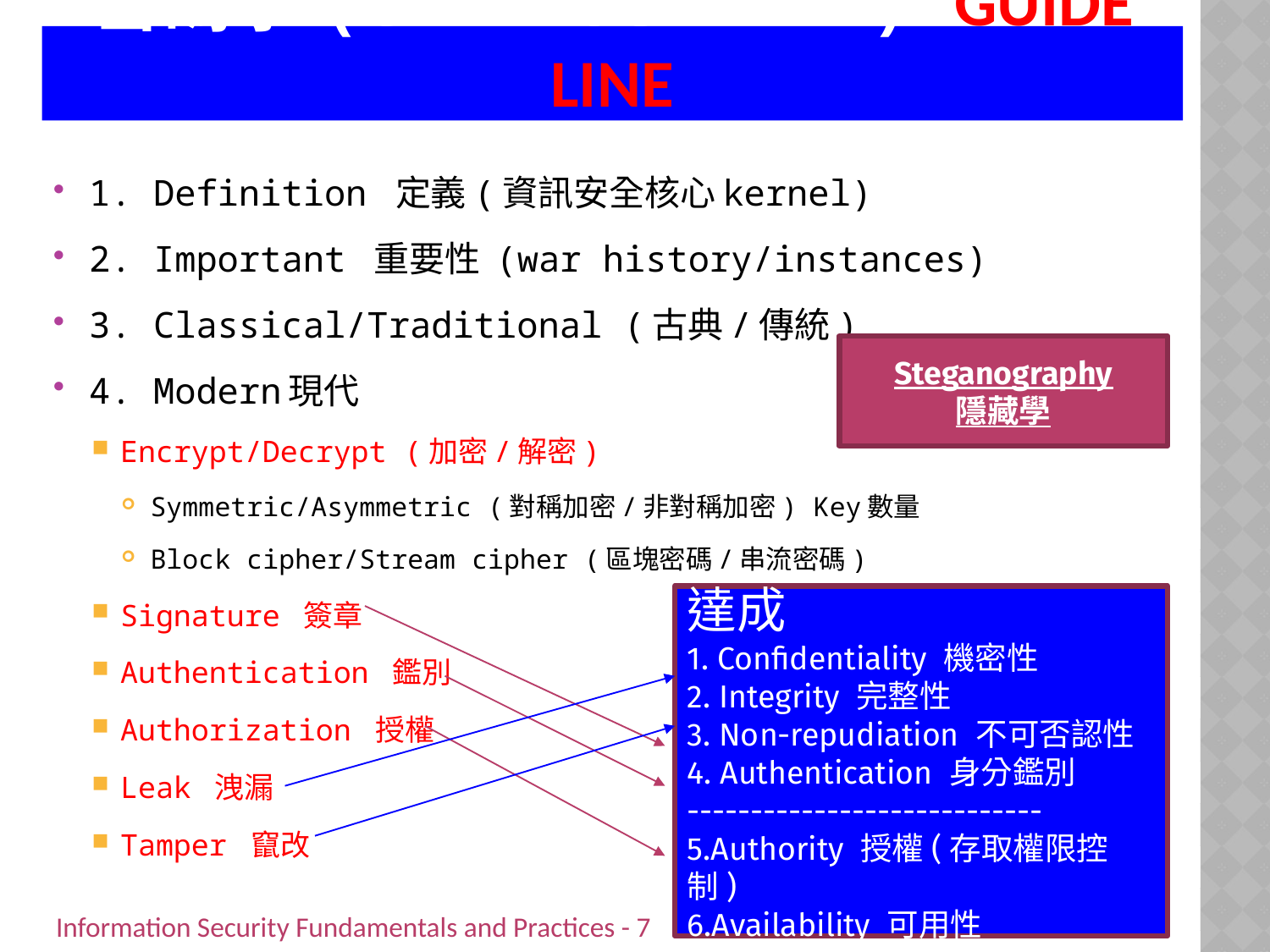

# 密碼學(Cryptography) Guide line
1. Definition 定義(資訊安全核心kernel)
2. Important 重要性 (war history/instances)
3. Classical/Traditional (古典/傳統)
4. Modern現代
Encrypt/Decrypt (加密/解密)
Symmetric/Asymmetric (對稱加密/非對稱加密) Key數量
Block cipher/Stream cipher (區塊密碼/串流密碼)
Signature 簽章
Authentication 鑑別
Authorization 授權
Leak 洩漏
Tamper 竄改

Steganography
隱藏學
達成
1. Confidentiality 機密性
2. Integrity 完整性
3. Non-repudiation 不可否認性
4. Authentication 身分鑑別
----------------------------
5.Authority 授權(存取權限控制)
6.Availability 可用性